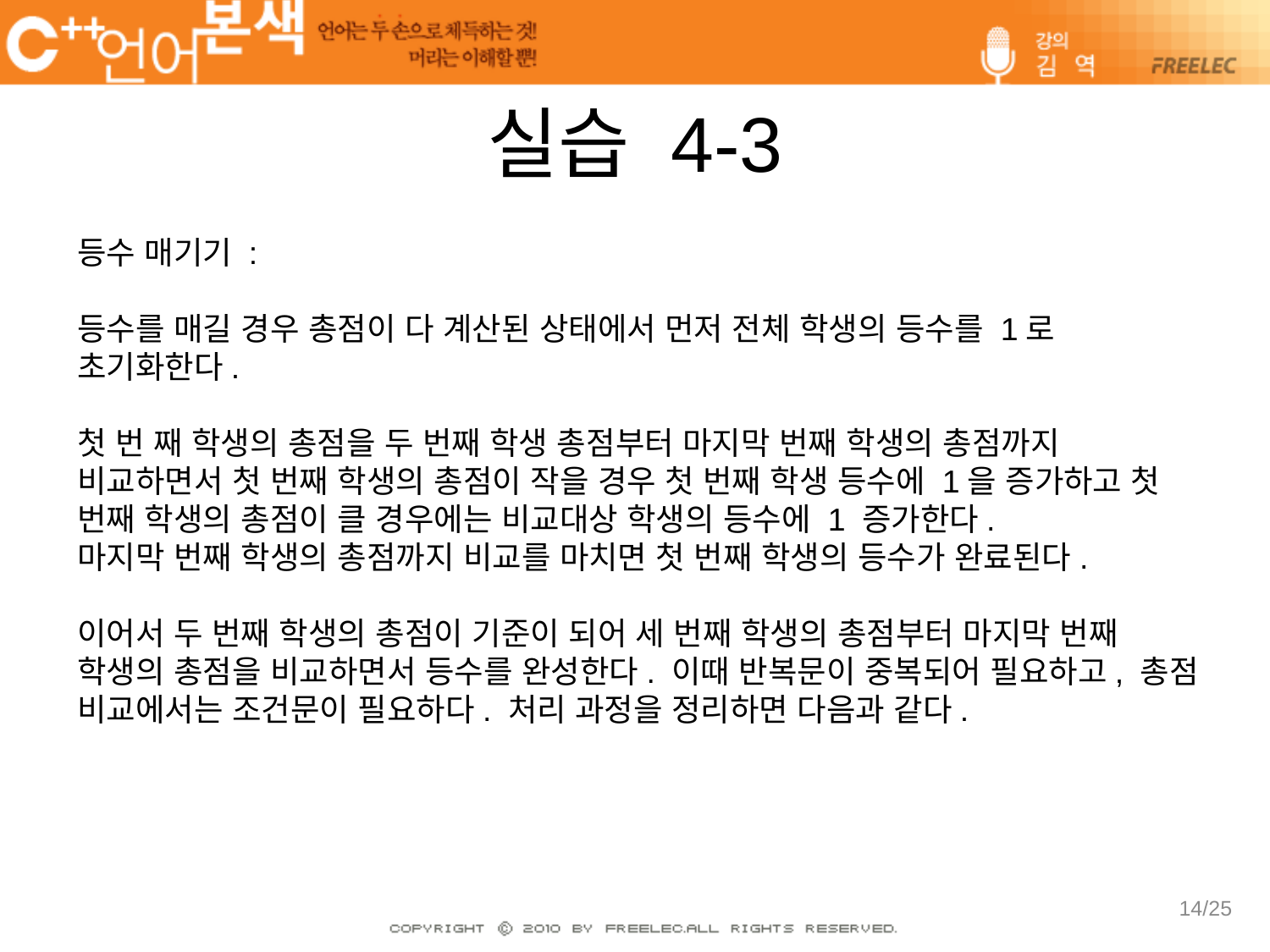

# 실습 4-3
등수 매기기 :

등수를 매길 경우 총점이 다 계산된 상태에서 먼저 전체 학생의 등수를 1로 초기화한다.

첫 번 째 학생의 총점을 두 번째 학생 총점부터 마지막 번째 학생의 총점까지 비교하면서 첫 번째 학생의 총점이 작을 경우 첫 번째 학생 등수에 1을 증가하고 첫 번째 학생의 총점이 클 경우에는 비교대상 학생의 등수에 1 증가한다.
마지막 번째 학생의 총점까지 비교를 마치면 첫 번째 학생의 등수가 완료된다.

이어서 두 번째 학생의 총점이 기준이 되어 세 번째 학생의 총점부터 마지막 번째 학생의 총점을 비교하면서 등수를 완성한다. 이때 반복문이 중복되어 필요하고, 총점 비교에서는 조건문이 필요하다. 처리 과정을 정리하면 다음과 같다.

14/25